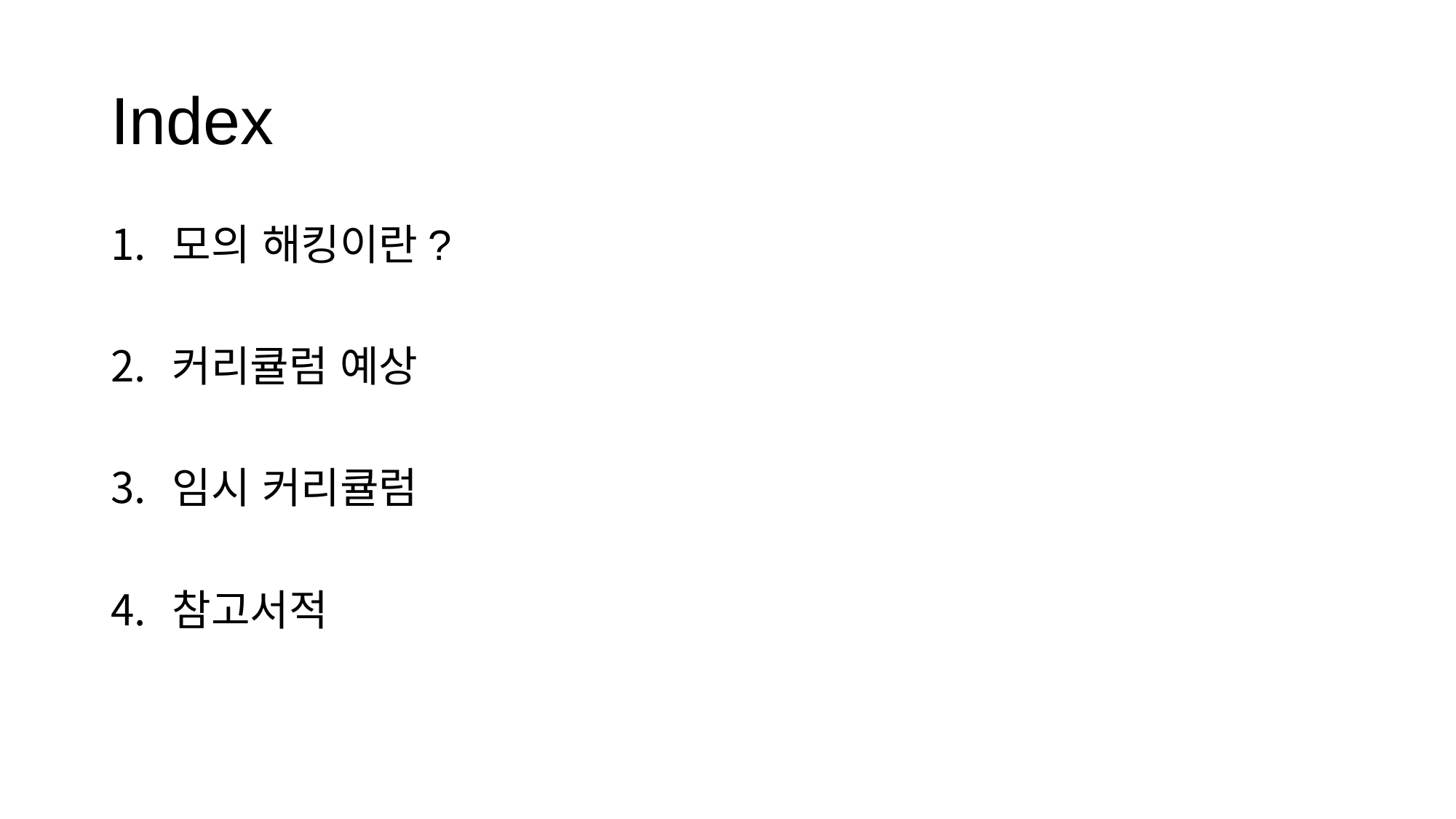

# Index
모의 해킹이란?

커리큘럼 예상

임시 커리큘럼

참고서적